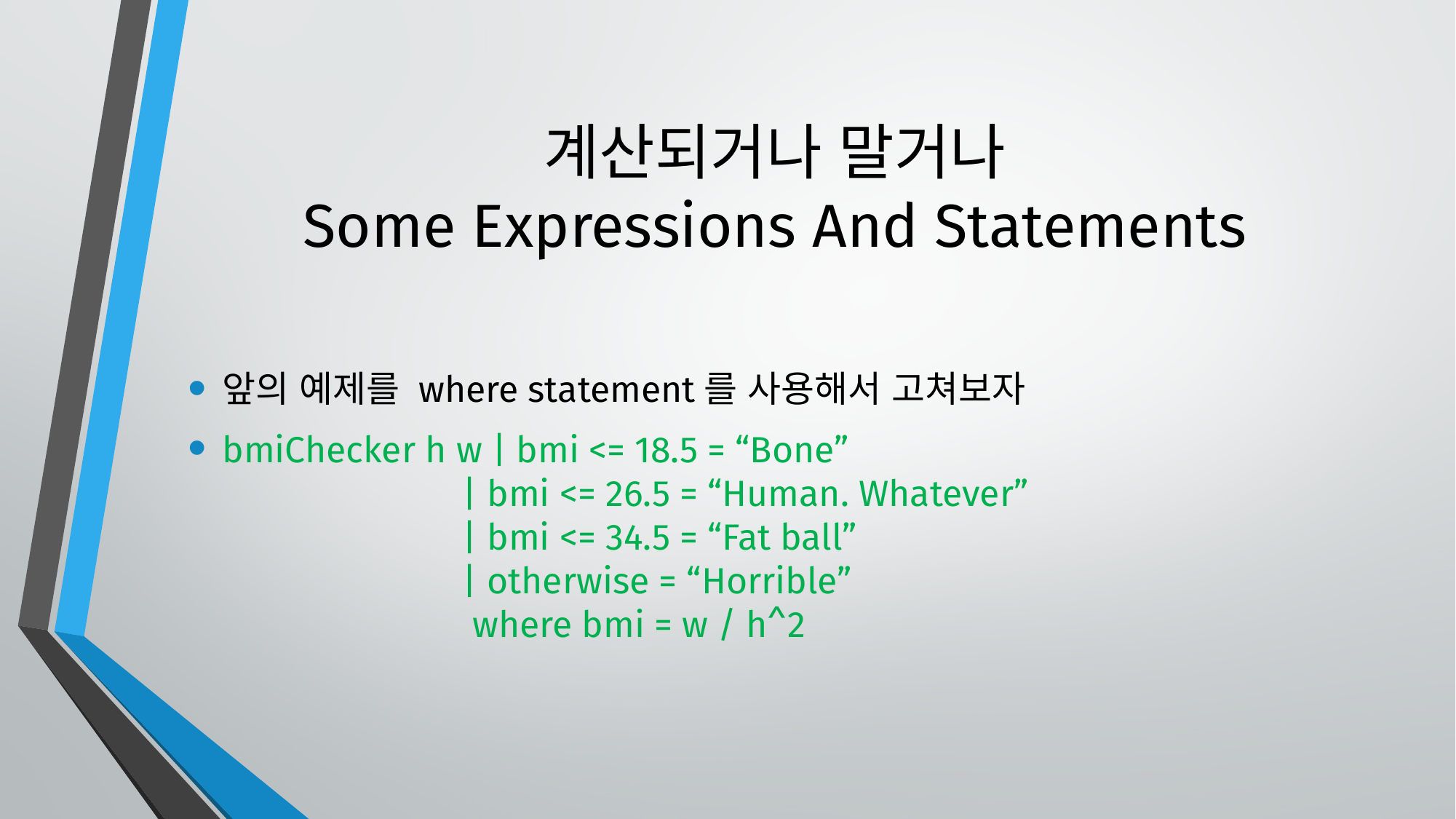

# 계산되거나 말거나 Some Expressions And Statements
앞의 예제를 where statement를 사용해서 고쳐보자
bmiChecker h w | bmi <= 18.5 = “Bone”
                         | bmi <= 26.5 = “Human. Whatever”
                         | bmi <= 34.5 = “Fat ball”
                         | otherwise = “Horrible”
                          where bmi = w / h^2